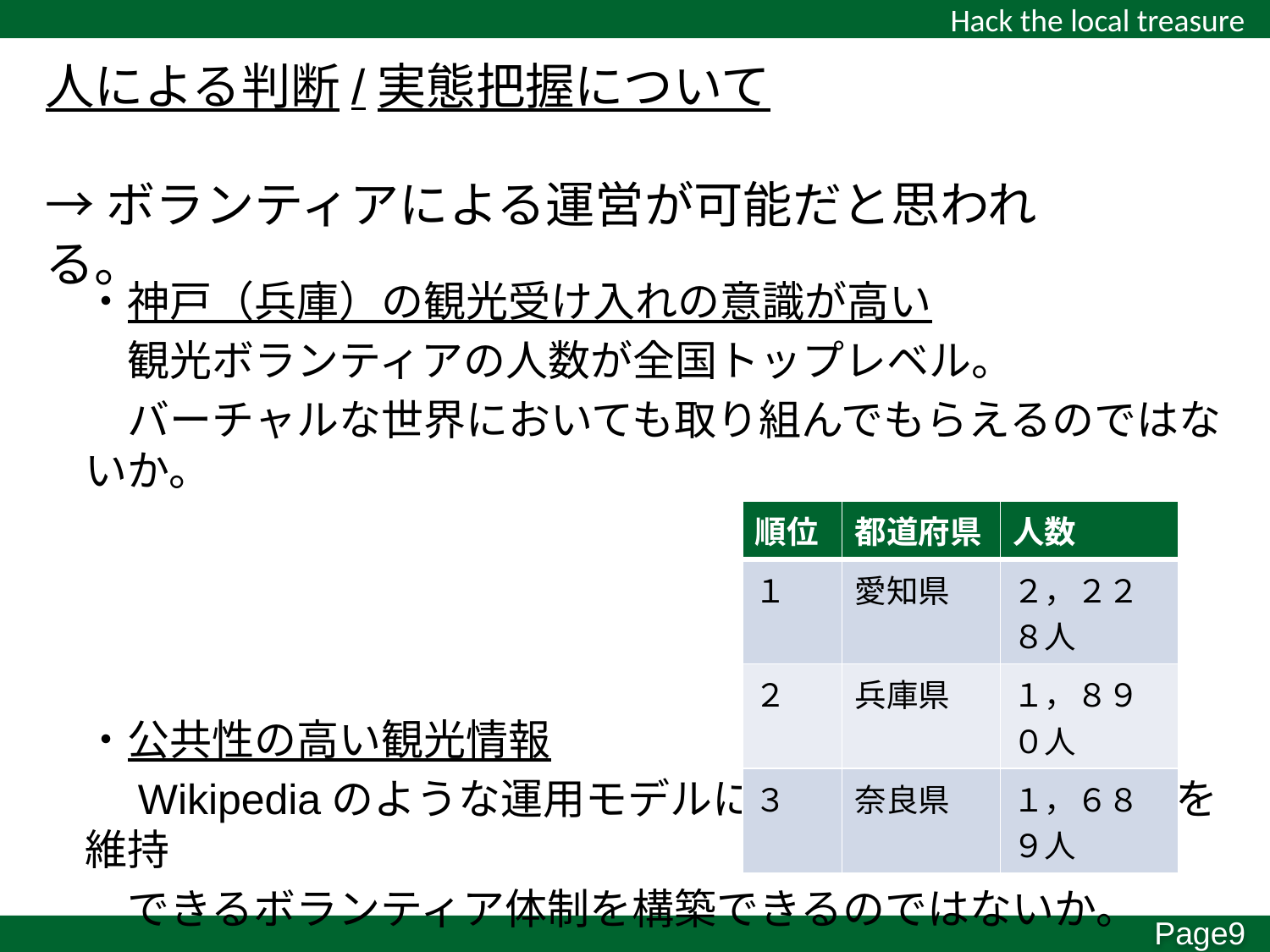

# 人による判断/実態把握について
→ボランティアによる運営が可能だと思われる。
・神戸（兵庫）の観光受け入れの意識が高い
　観光ボランティアの人数が全国トップレベル。
　バーチャルな世界においても取り組んでもらえるのではないか。
| 順位 | 都道府県 | 人数 |
| --- | --- | --- |
| １ | 愛知県 | ２，２２８人 |
| ２ | 兵庫県 | １，８９０人 |
| ３ | 奈良県 | １，６８９人 |
・公共性の高い観光情報
　Wikipediaのような運用モデルに習って中立性、信憑性を維持
　できるボランティア体制を構築できるのではないか。
Page9